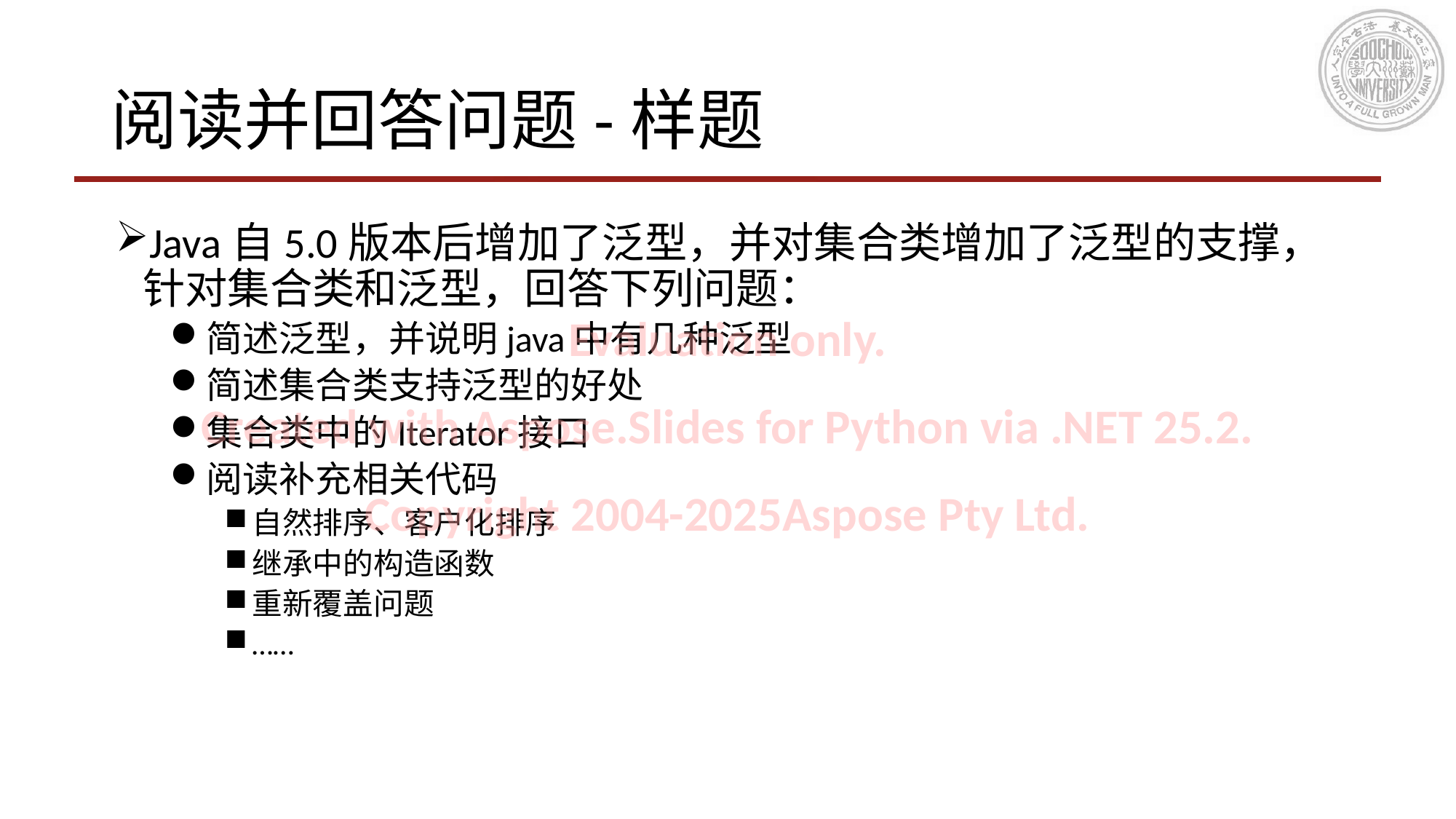

# 阅读并回答问题-样题
Java自5.0版本后增加了泛型，并对集合类增加了泛型的支撑，针对集合类和泛型，回答下列问题：
简述泛型，并说明java中有几种泛型
简述集合类支持泛型的好处
集合类中的Iterator接口
阅读补充相关代码
自然排序、客户化排序
继承中的构造函数
重新覆盖问题
……
Evaluation only.
Created with Aspose.Slides for Python via .NET 25.2.
Copyright 2004-2025Aspose Pty Ltd.